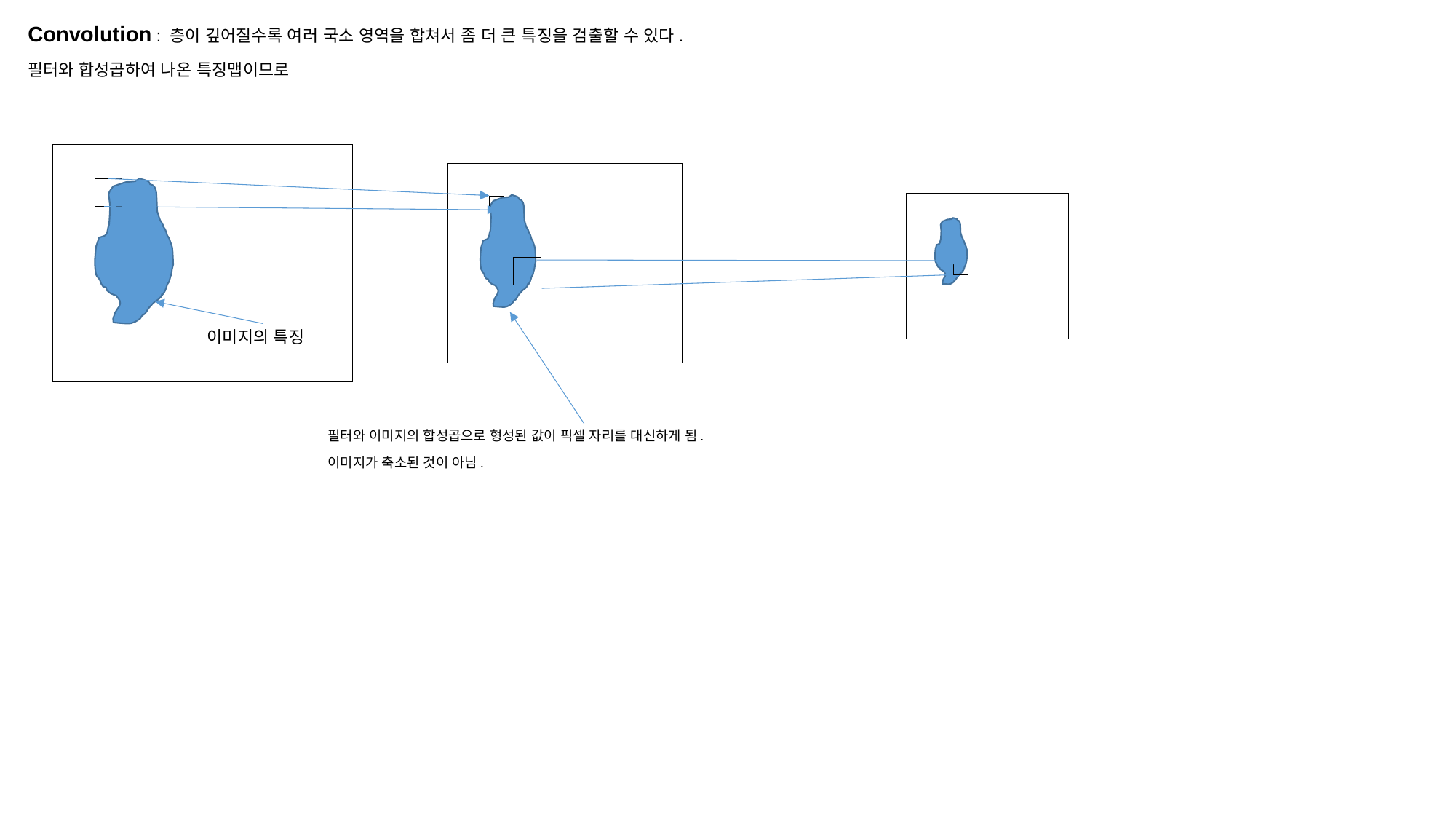

Convolution : 층이 깊어질수록 여러 국소 영역을 합쳐서 좀 더 큰 특징을 검출할 수 있다.
필터와 합성곱하여 나온 특징맵이므로

이미지의 특징
필터와 이미지의 합성곱으로 형성된 값이 픽셀 자리를 대신하게 됨.
이미지가 축소된 것이 아님.